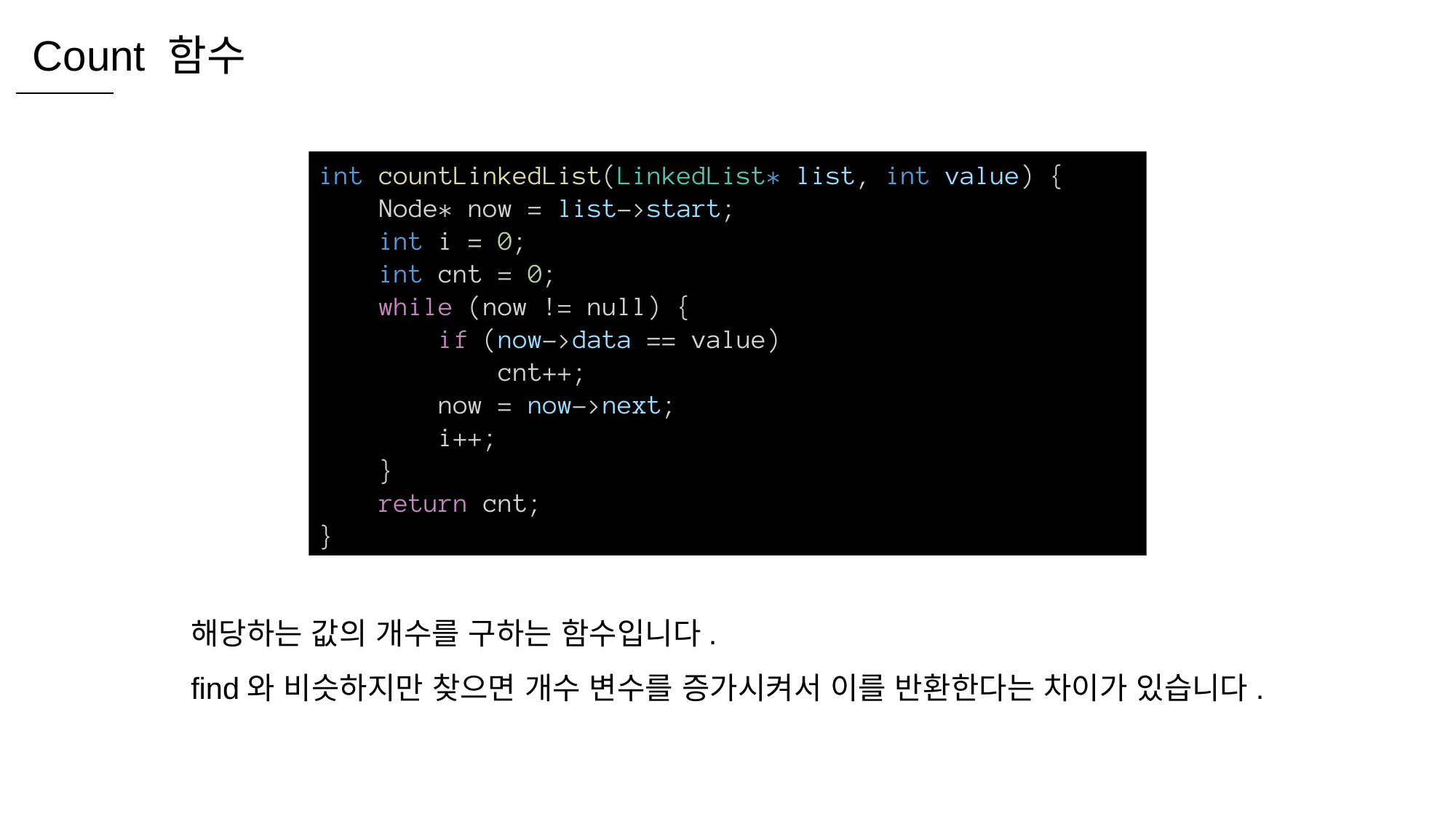

Count 함수
int countLinkedList(LinkedList* list, int value) {
    Node* now = list->start;
    int i = 0;
    int cnt = 0;
    while (now != null) {
        if (now->data == value)
            cnt++;
        now = now->next;
        i++;
    }
    return cnt;
}
해당하는 값의 개수를 구하는 함수입니다.
find와 비슷하지만 찾으면 개수 변수를 증가시켜서 이를 반환한다는 차이가 있습니다.